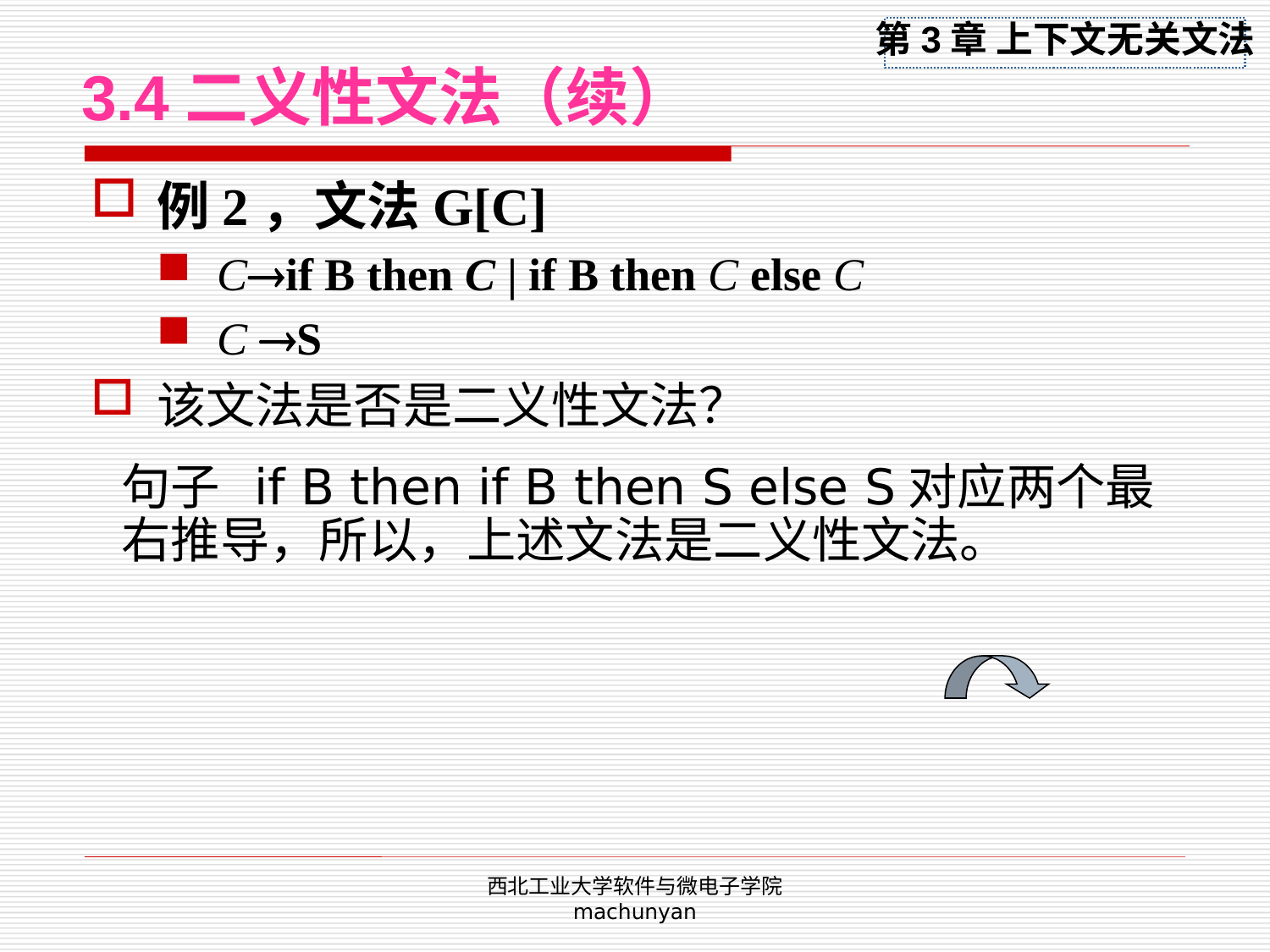

3.4二义性文法（续）
例2，文法G[C]
C→if B then C | if B then C else C
C →S
该文法是否是二义性文法？
句子  if B then if B then S else S对应两个最右推导，所以，上述文法是二义性文法。

西北工业大学软件与微电子学院 machunyan
73